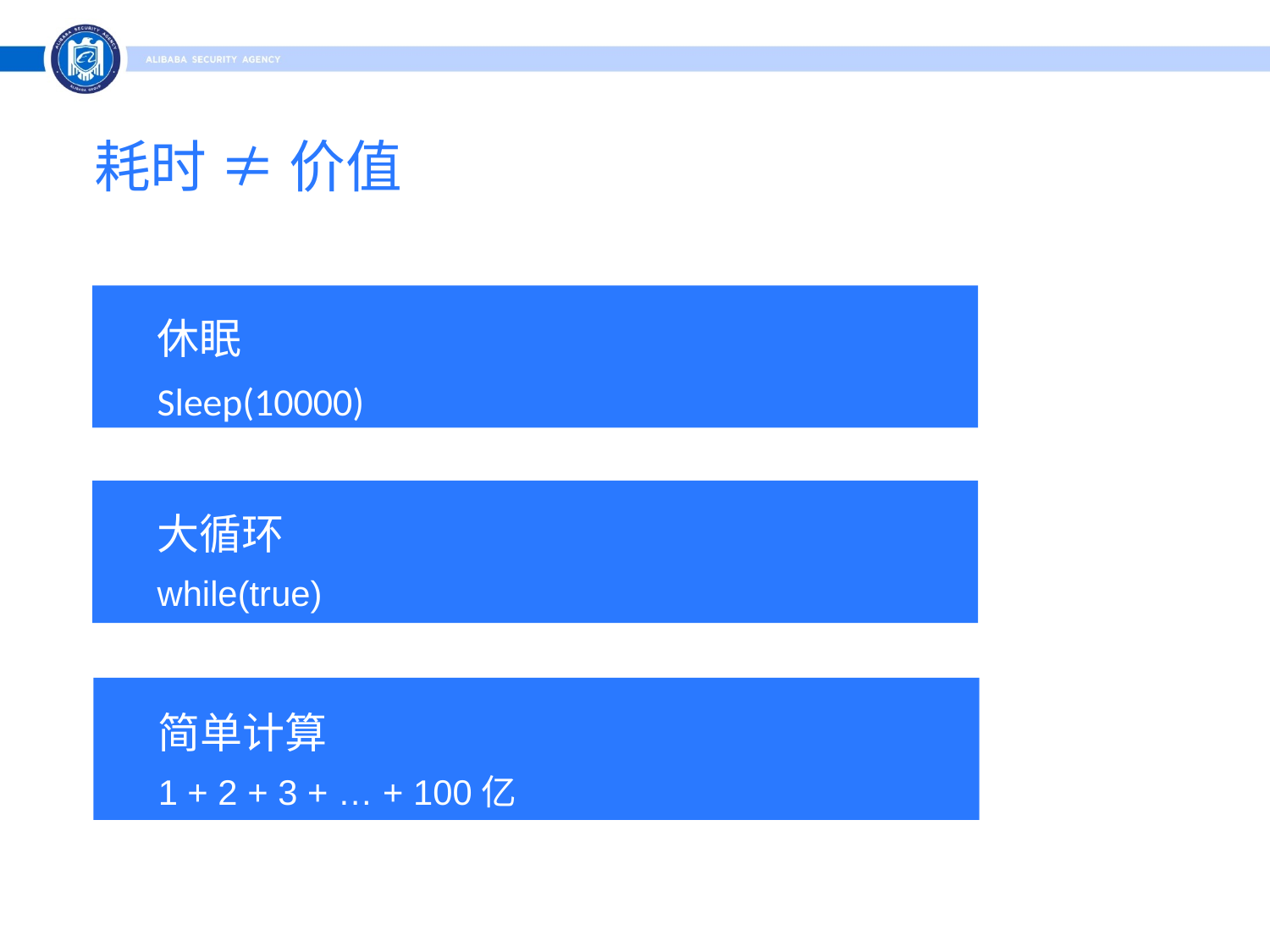

耗时 ≠ 价值

休眠
Sleep(10000)
本地存储扫描
Cookie、Storage

大循环
while(true)
本地存储扫描
Cookie、Storage

简单计算
1 + 2 + 3 + … + 100亿
本地存储扫描
Cookie、Storage